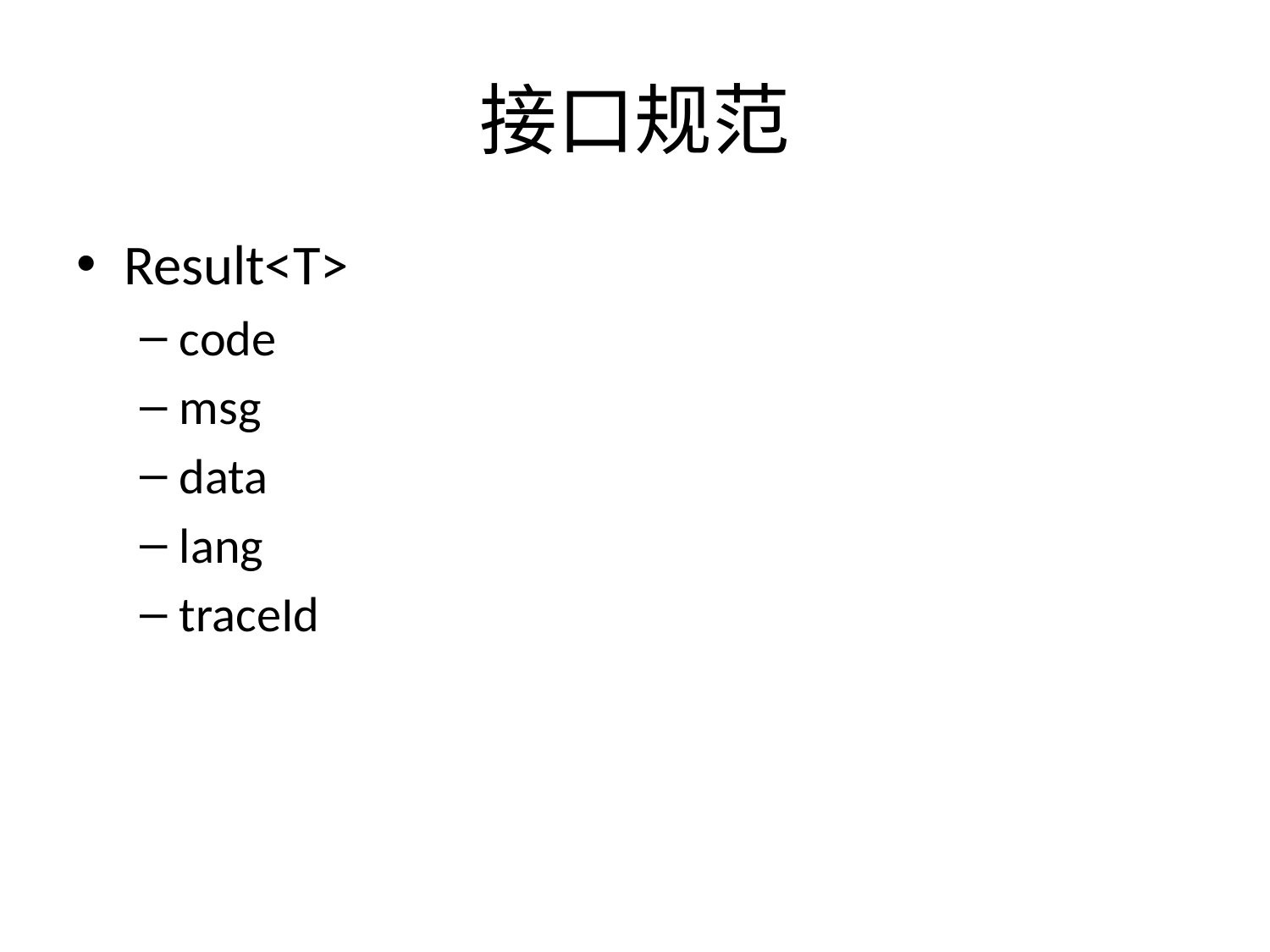

# 接口规范
Result<T>
code
msg
data
lang
traceId